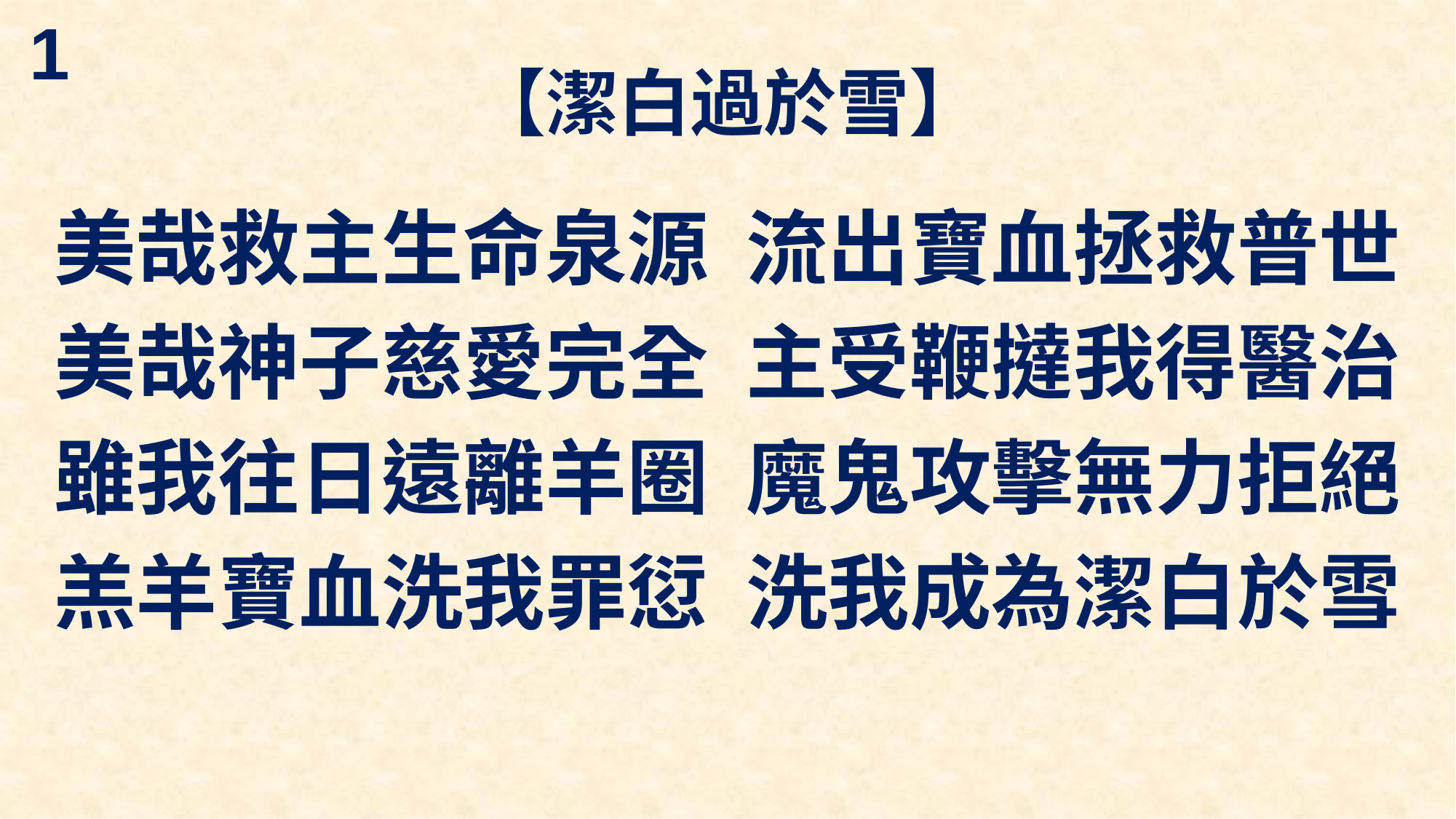

1
# 【潔白過於雪】
美哉救主生命泉源  流出寶血拯救普世
美哉神子慈愛完全  主受鞭撻我得醫治
雖我往日遠離羊圈  魔鬼攻擊無力拒絕
羔羊寶血洗我罪愆  洗我成為潔白於雪